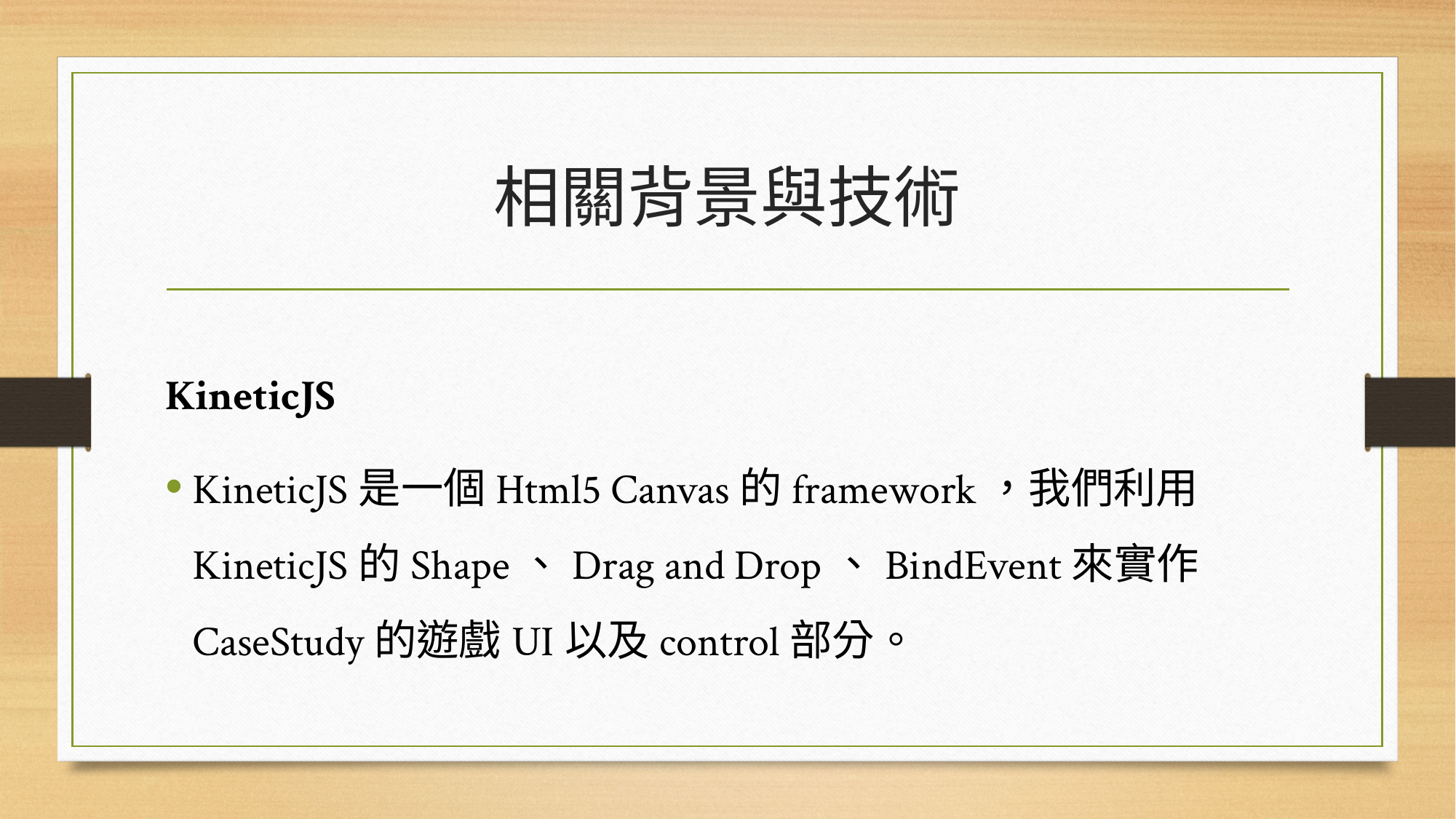

# 相關背景與技術
KineticJS
KineticJS是一個Html5 Canvas的framework，我們利用KineticJS的Shape、Drag and Drop、BindEvent來實作CaseStudy的遊戲UI以及control部分。